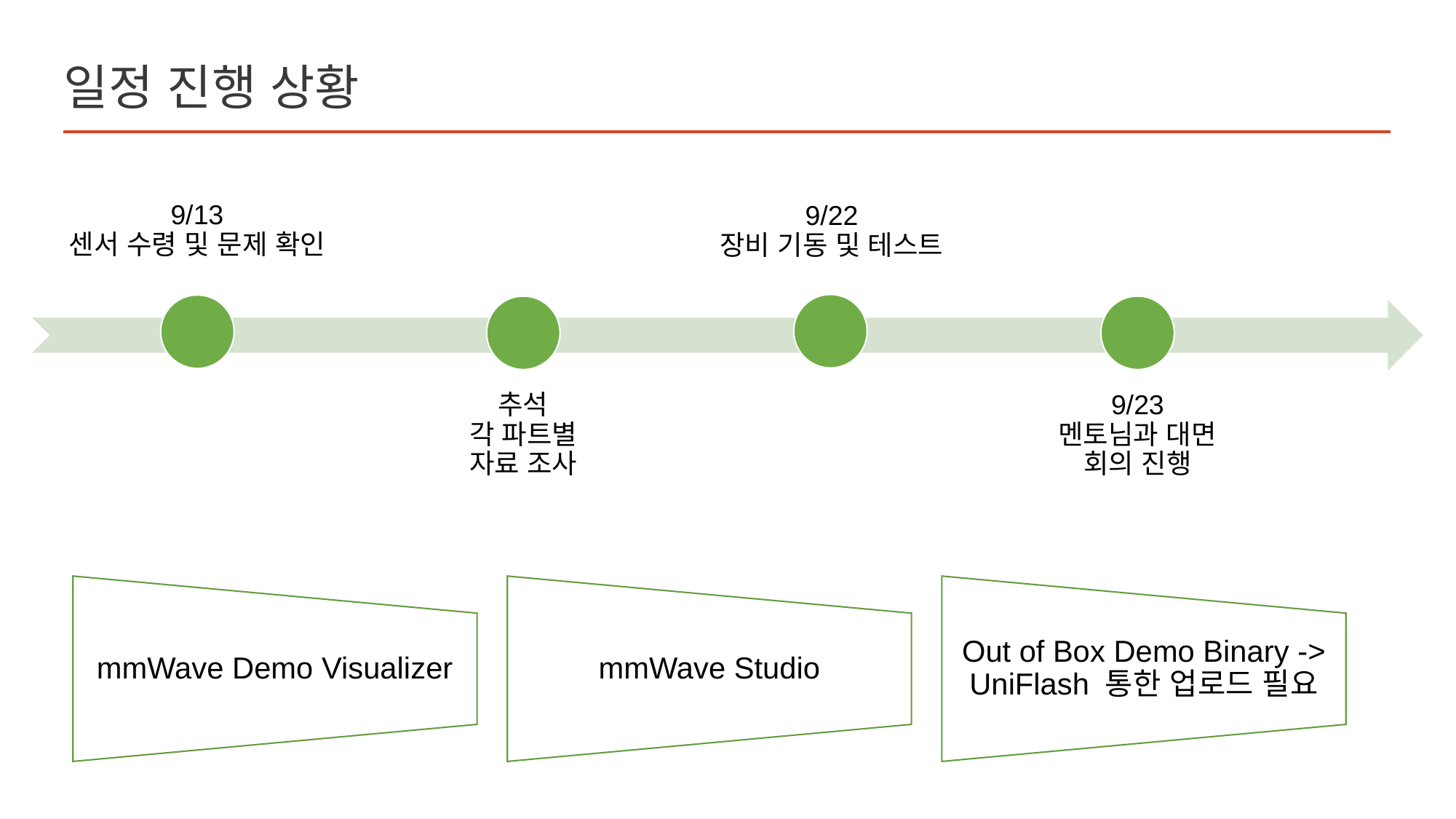

# 일정 진행 상황
9/13
센서 수령 및 문제 확인
추석
각 파트별
자료 조사
9/22
장비 기동 및 테스트
9/23
멘토님과 대면
회의 진행
mmWave Demo Visualizer
mmWave Studio
Out of Box Demo Binary -> UniFlash 통한 업로드 필요